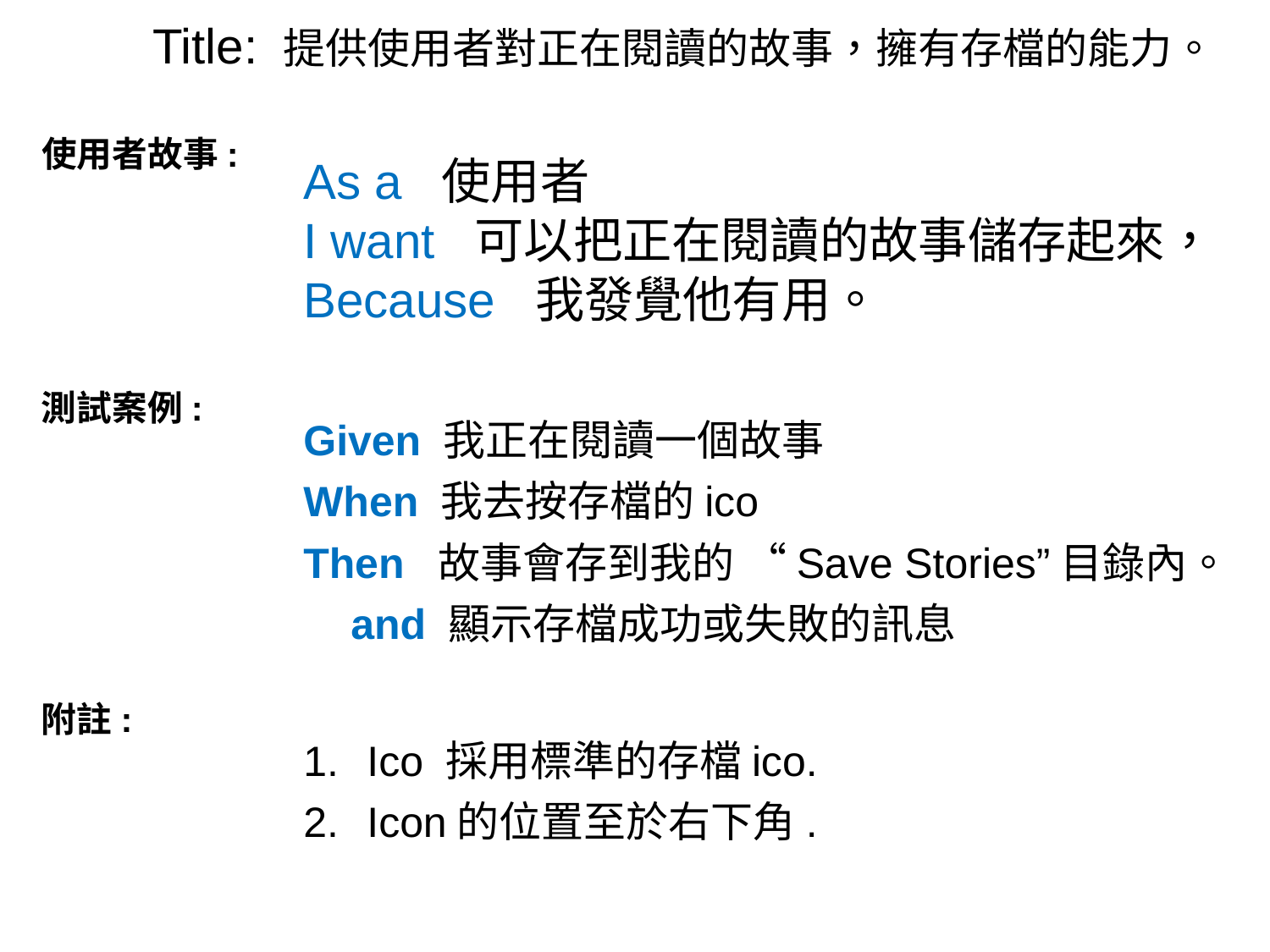

Title:  提供使用者對正在閱讀的故事，擁有存檔的能力。
使用者故事:
As a  使用者
I want  可以把正在閱讀的故事儲存起來，
Because  我發覺他有用。

測試案例:
Given 我正在閱讀一個故事
When 我去按存檔的ico
Then  故事會存到我的 “Save Stories”目錄內。
    and 顯示存檔成功或失敗的訊息
附註:
Ico 採用標準的存檔ico.
Icon的位置至於右下角.